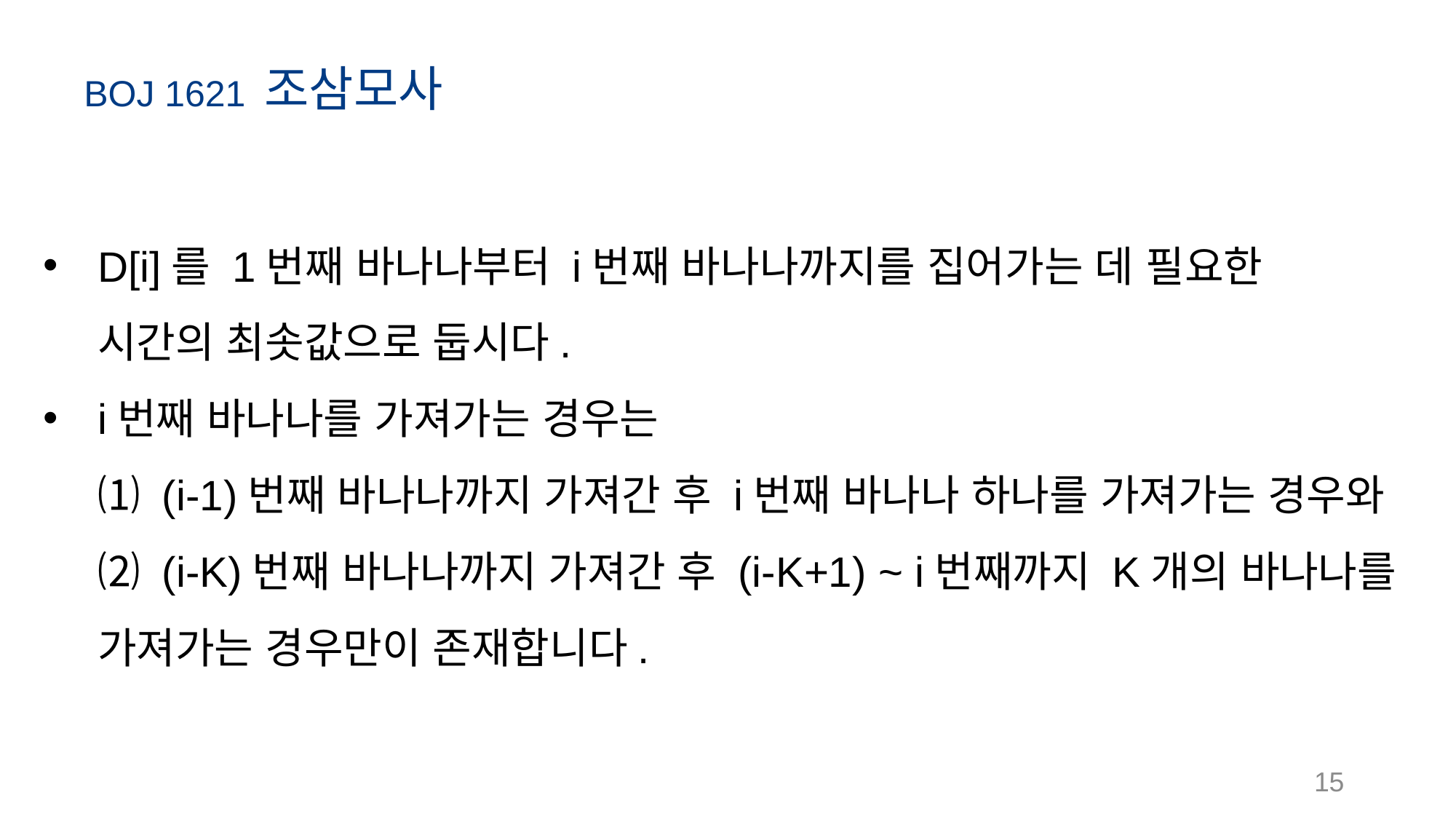

BOJ 1621 조삼모사
D[i]를 1번째 바나나부터 i번째 바나나까지를 집어가는 데 필요한
시간의 최솟값으로 둡시다.
i번째 바나나를 가져가는 경우는
⑴ (i-1)번째 바나나까지 가져간 후 i번째 바나나 하나를 가져가는 경우와
⑵ (i-K)번째 바나나까지 가져간 후 (i-K+1) ~ i번째까지 K개의 바나나를
가져가는 경우만이 존재합니다.
15